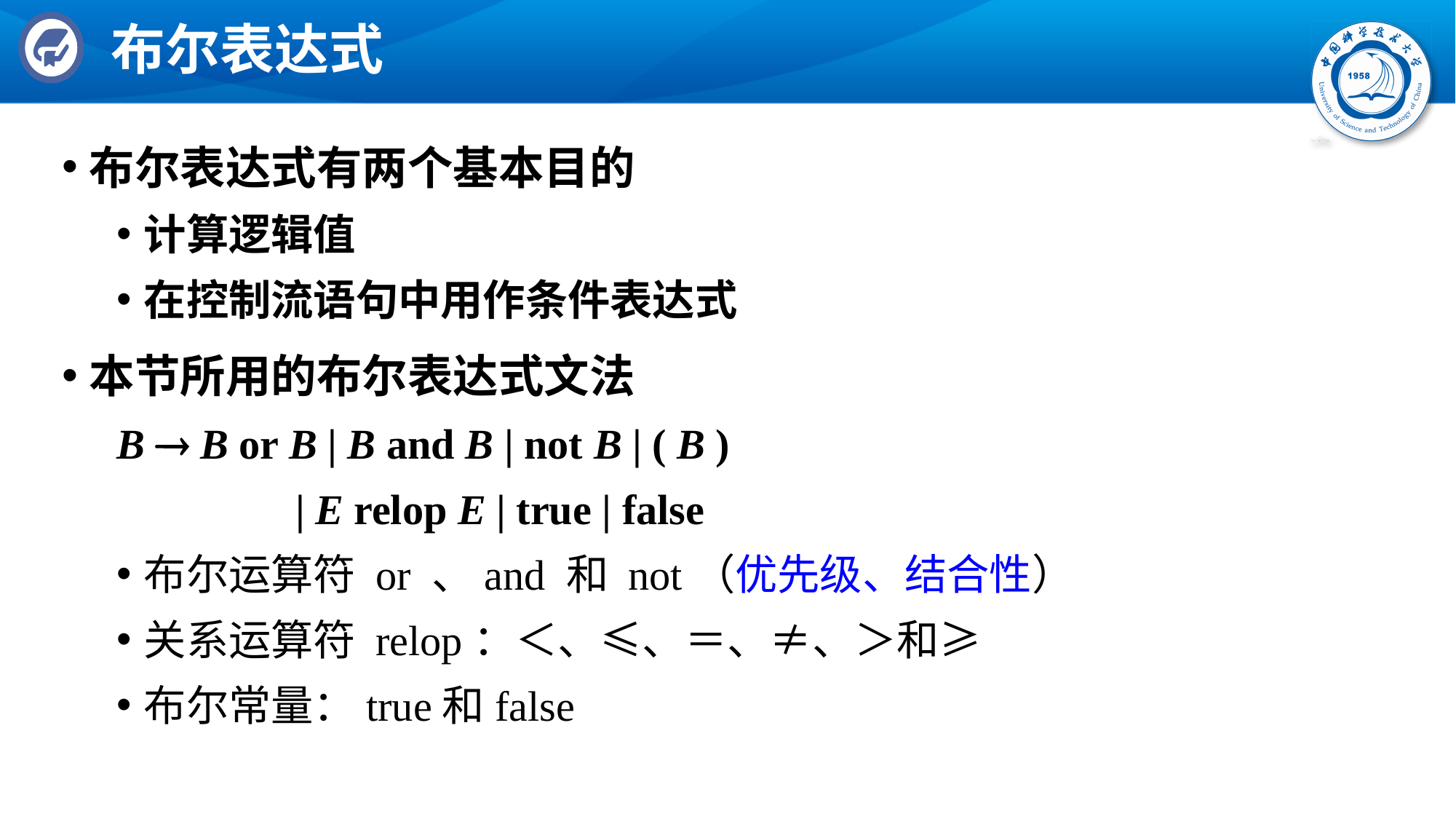

# 布尔表达式
布尔表达式有两个基本目的
计算逻辑值
在控制流语句中用作条件表达式
本节所用的布尔表达式文法
B → B or B | B and B | not B | ( B )
		    | E relop E | true | false
布尔运算符 or 、and 和 not（优先级、结合性）
关系运算符 relop：＜、≤、＝、≠、＞和≥
布尔常量：true和false